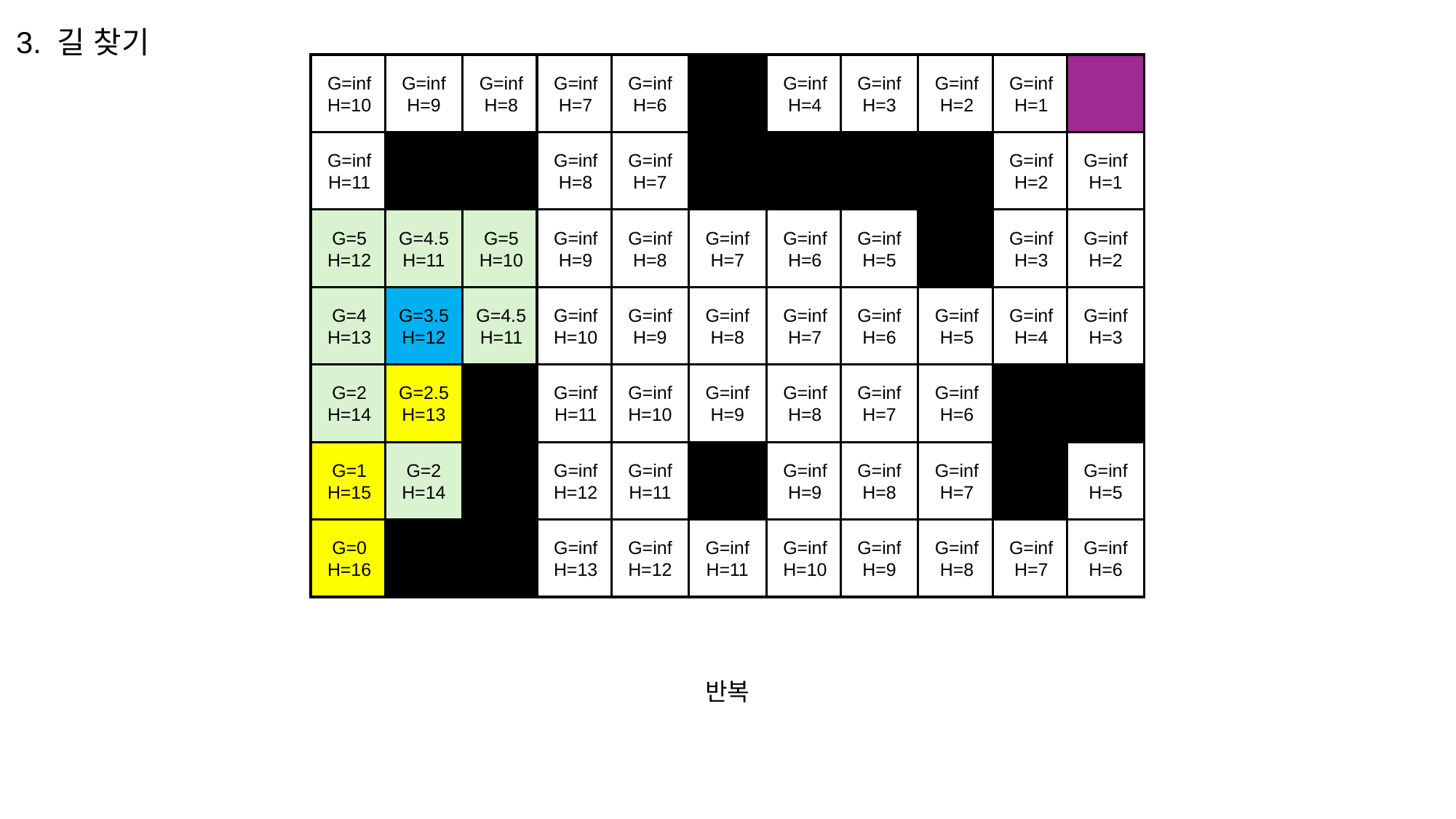

3. 길 찾기
G=inf
H=9
G=inf
H=8
G=inf
H=7
G=inf
H=6
G=inf
H=10
G=inf
H=3
G=inf
H=2
G=inf
H=1

G=inf
H=4
G=inf
H=5

G=inf
H=8
G=inf
H=7
G=inf
H=11

G=inf
H=2
G=inf
H=1

G=4.5
H=11
G=5
H=10
G=inf
H=9
G=inf
H=8
G=5
H=12
G=inf
H=5

G=inf
H=3
G=inf
H=2
G=inf
H=6
G=inf
H=7
G=3.5
H=12
G=4.5
H=11
G=inf
H=10
G=inf
H=9
G=4
H=13
G=inf
H=6
G=inf
H=5
G=inf
H=4
G=inf
H=3
G=inf
H=7
G=inf
H=8
G=2.5
H=13

G=inf
H=11
G=inf
H=10
G=2
H=14
G=inf
H=7
G=inf
H=6

G=inf
H=8
G=inf
H=9
G=2
H=14

G=inf
H=12
G=inf
H=11
G=1
H=15
G=inf
H=8
G=inf
H=7

G=inf
H=5
G=inf
H=9

G=inf
H=13
G=inf
H=12
G=0
H=16
G=inf
H=9
G=inf
H=8
G=inf
H=7
G=inf
H=6
G=inf
H=10
G=inf
H=11
반복